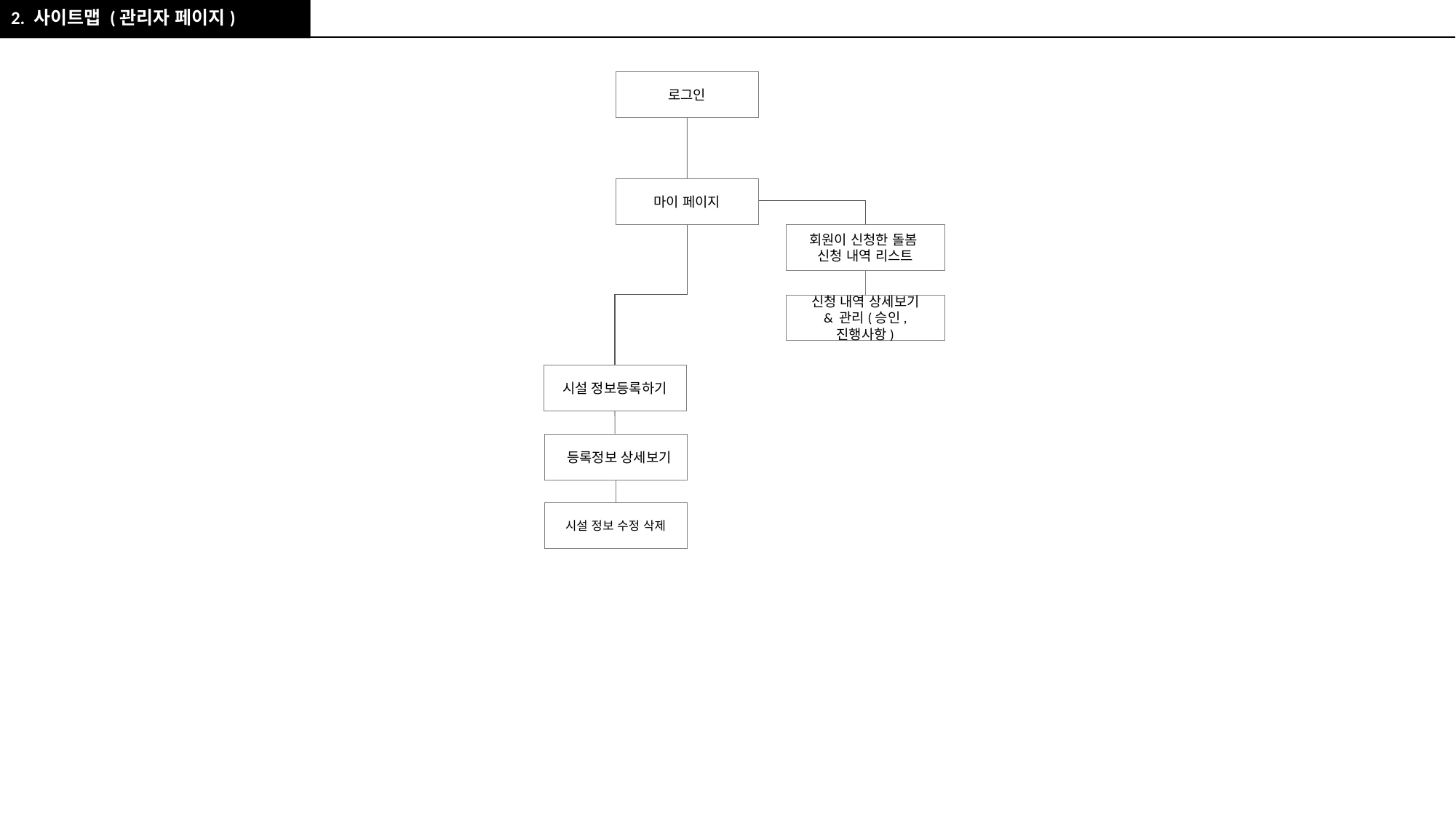

2. 사이트맵 (관리자 페이지)
로그인
마이 페이지
회원이 신청한 돌봄
신청 내역 리스트
신청 내역 상세보기
& 관리(승인, 진행사항)
시설 정보등록하기
 등록정보 상세보기
시설 정보 수정 삭제